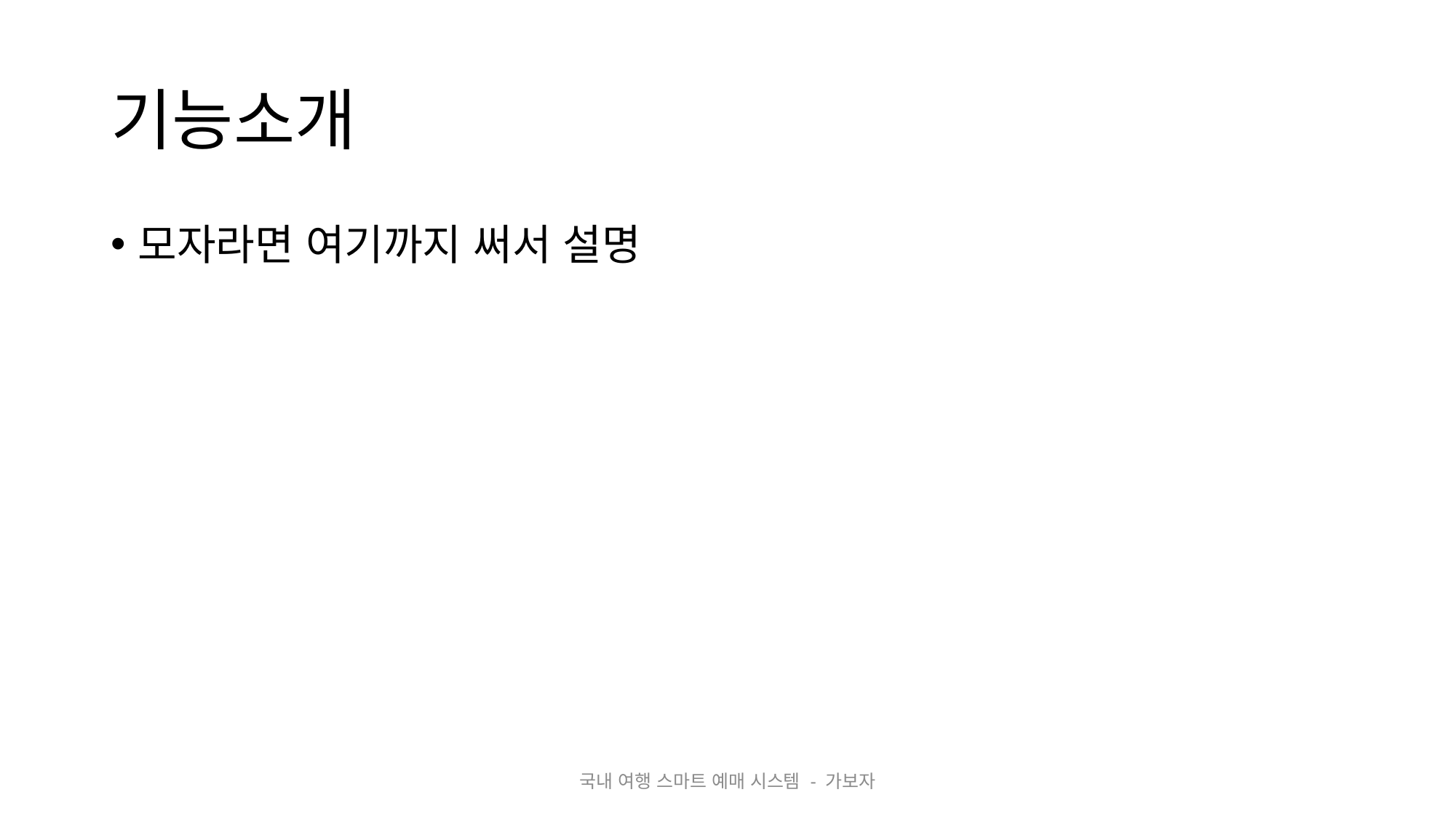

# 기능소개
모자라면 여기까지 써서 설명
국내 여행 스마트 예매 시스템 - 가보자